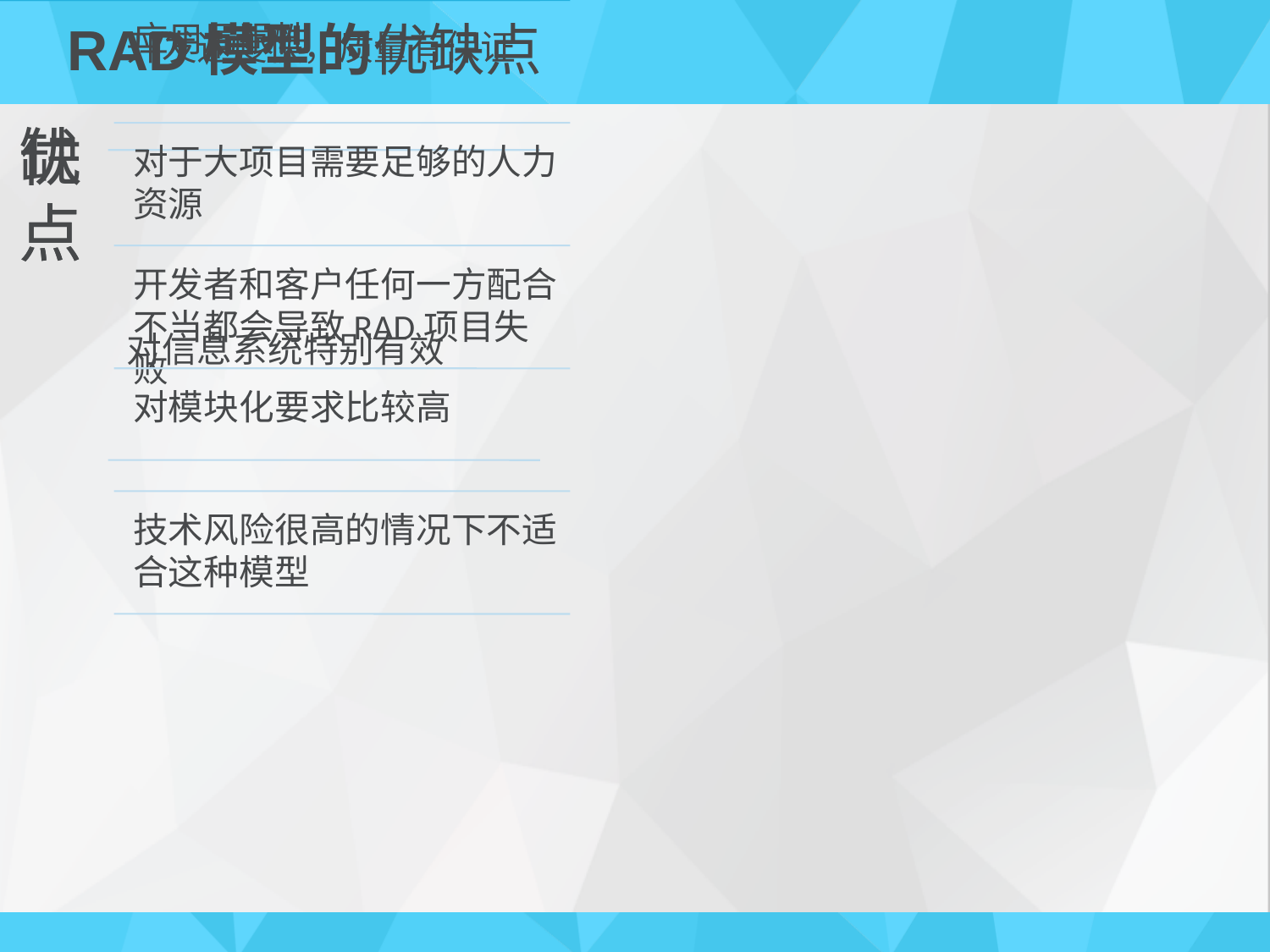

# RAD模型的优缺点

优点
开发速度快，质量有保证
对信息系统特别有效

缺点
应用局限性
对于大项目需要足够的人力资源
开发者和客户任何一方配合不当都会导致RAD项目失败
对模块化要求比较高
技术风险很高的情况下不适合这种模型